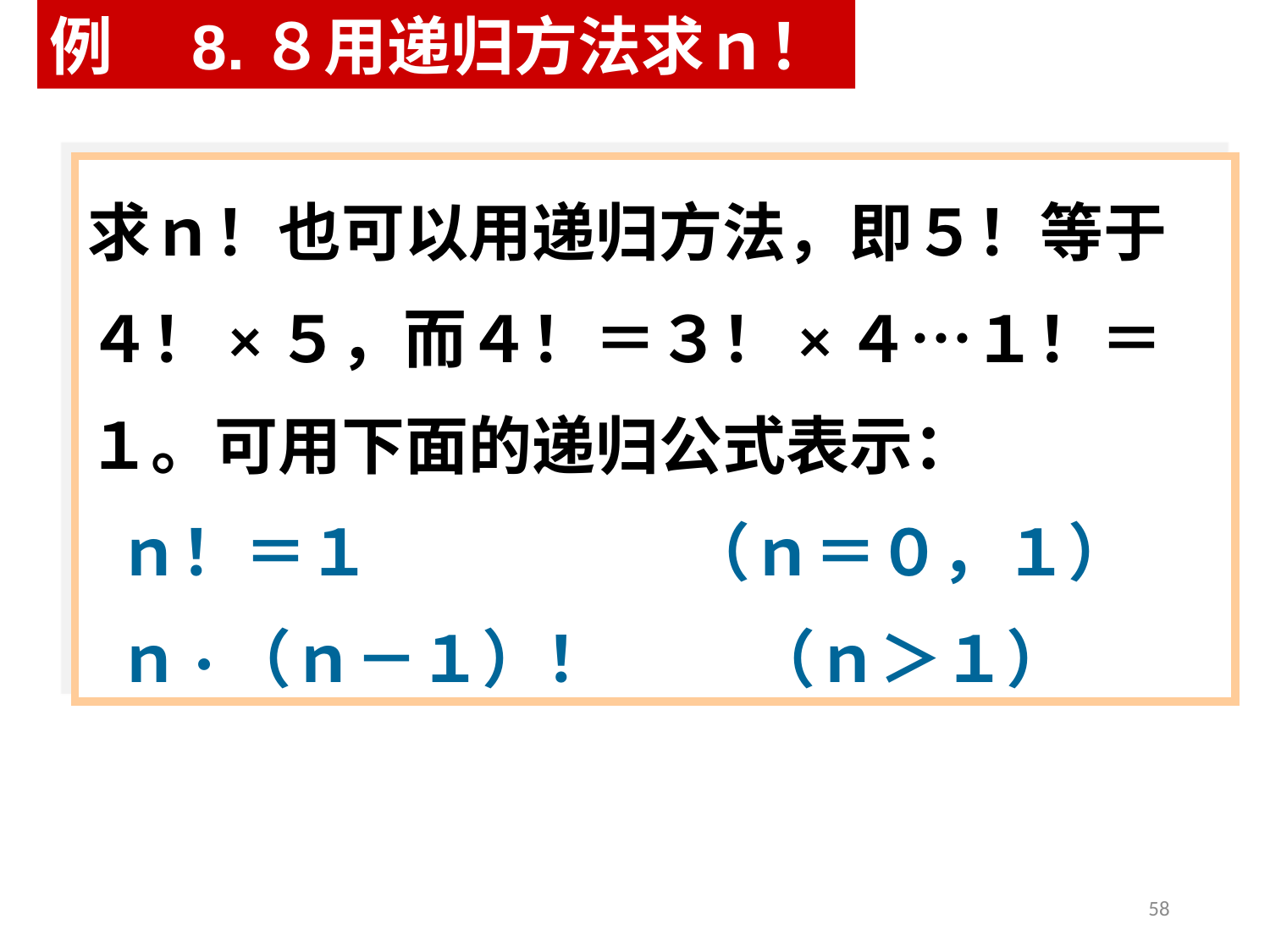

例　8.８用递归方法求ｎ！
求ｎ！也可以用递归方法，即５！等于４！×５，而４！＝３！×４…１！＝１。可用下面的递归公式表示：
 ｎ！＝１                      （ｎ＝０，１）
 ｎ·（ｎ－１）！          （ｎ＞１）
58